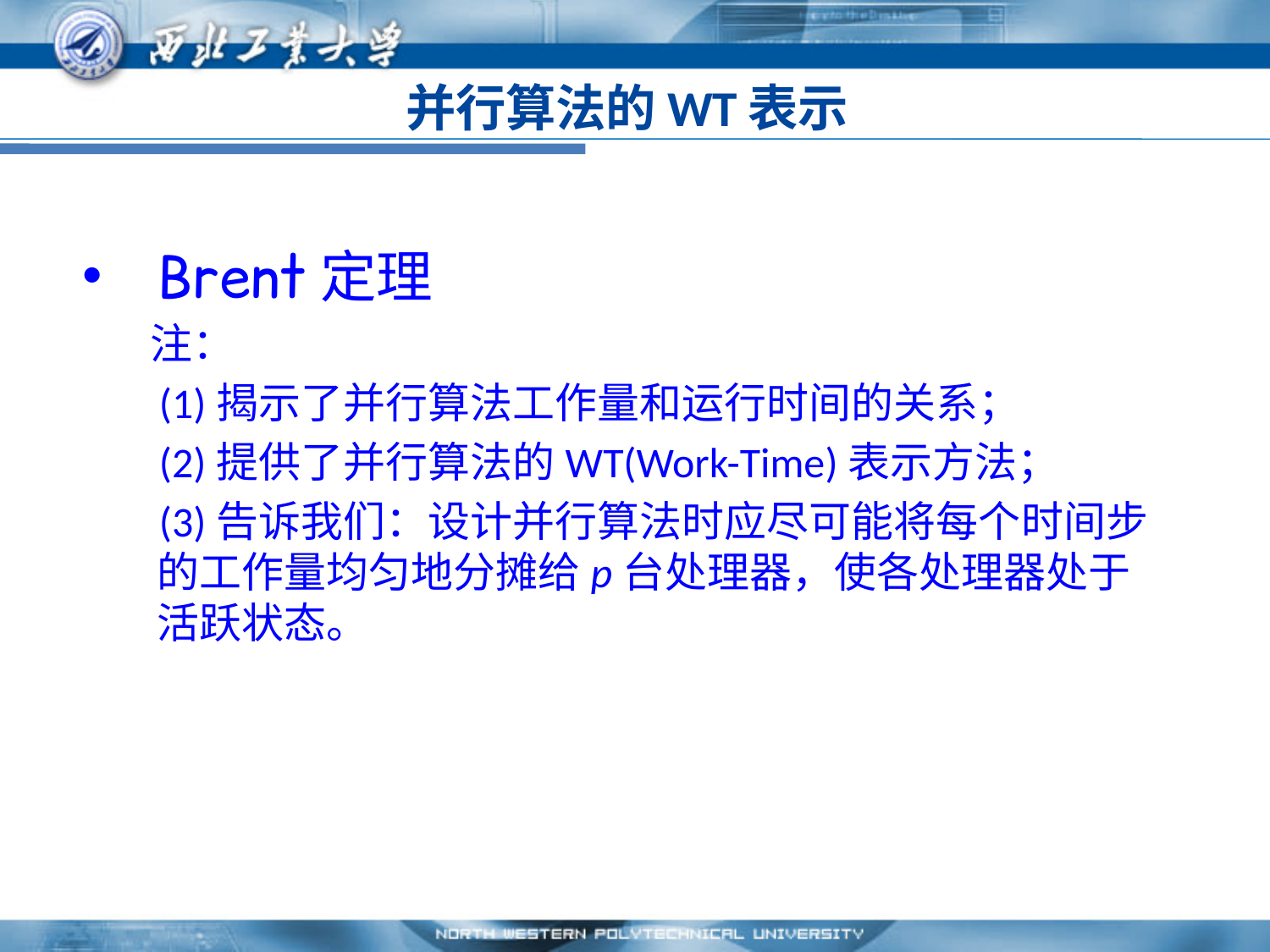

# 并行算法的WT表示
Brent定理
      注：
        (1)揭示了并行算法工作量和运行时间的关系；
        (2)提供了并行算法的WT(Work-Time)表示方法；
        (3)告诉我们：设计并行算法时应尽可能将每个时间步的工作量均匀地分摊给p台处理器，使各处理器处于活跃状态。